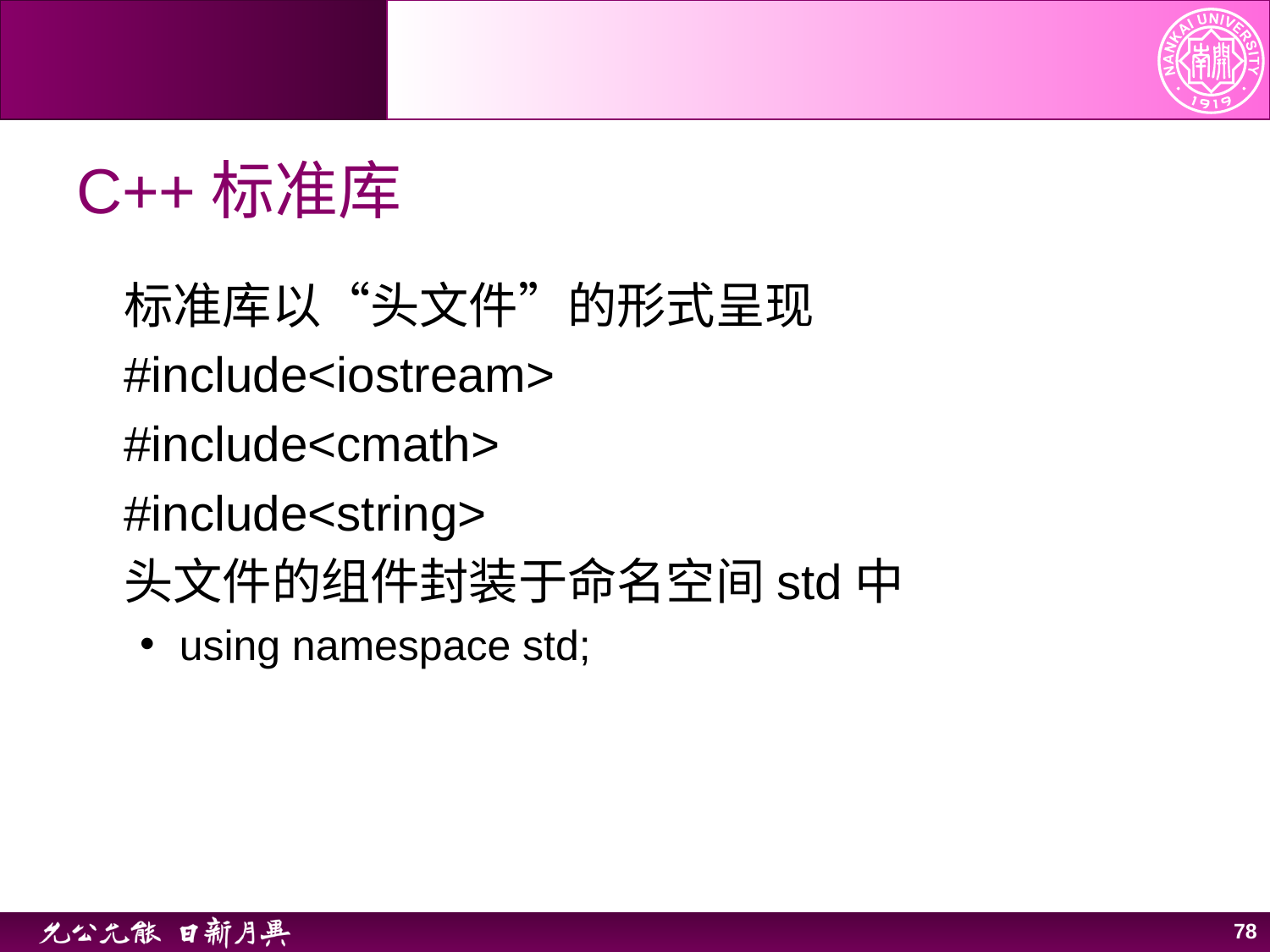

# C++标准库
标准库以“头文件”的形式呈现
#include<iostream>
#include<cmath>
#include<string>
头文件的组件封装于命名空间std中
using namespace std;
78